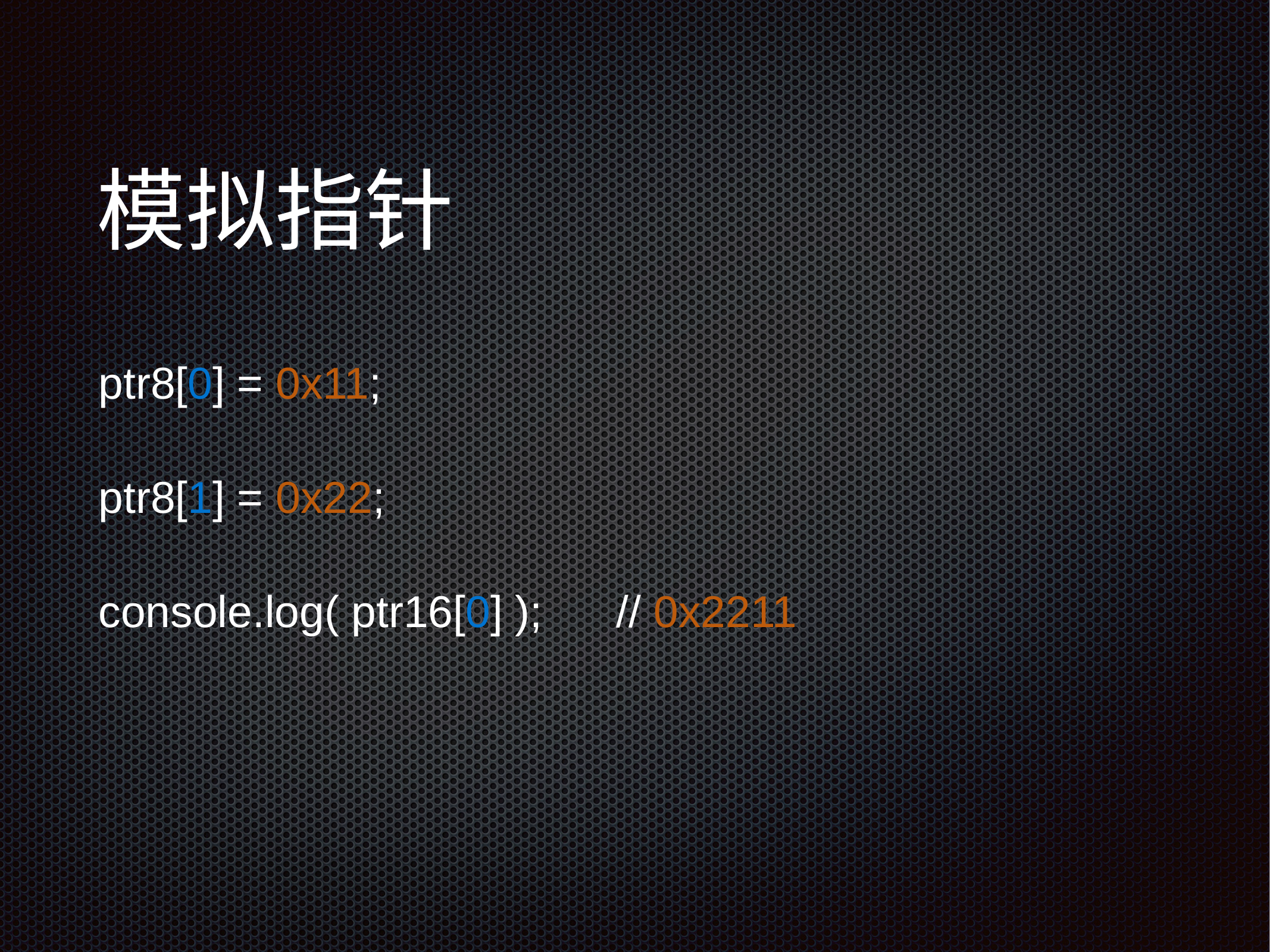

# 模拟指针
ptr8[0] = 0x11;
ptr8[1] = 0x22;
console.log( ptr16[0] );      // 0x2211